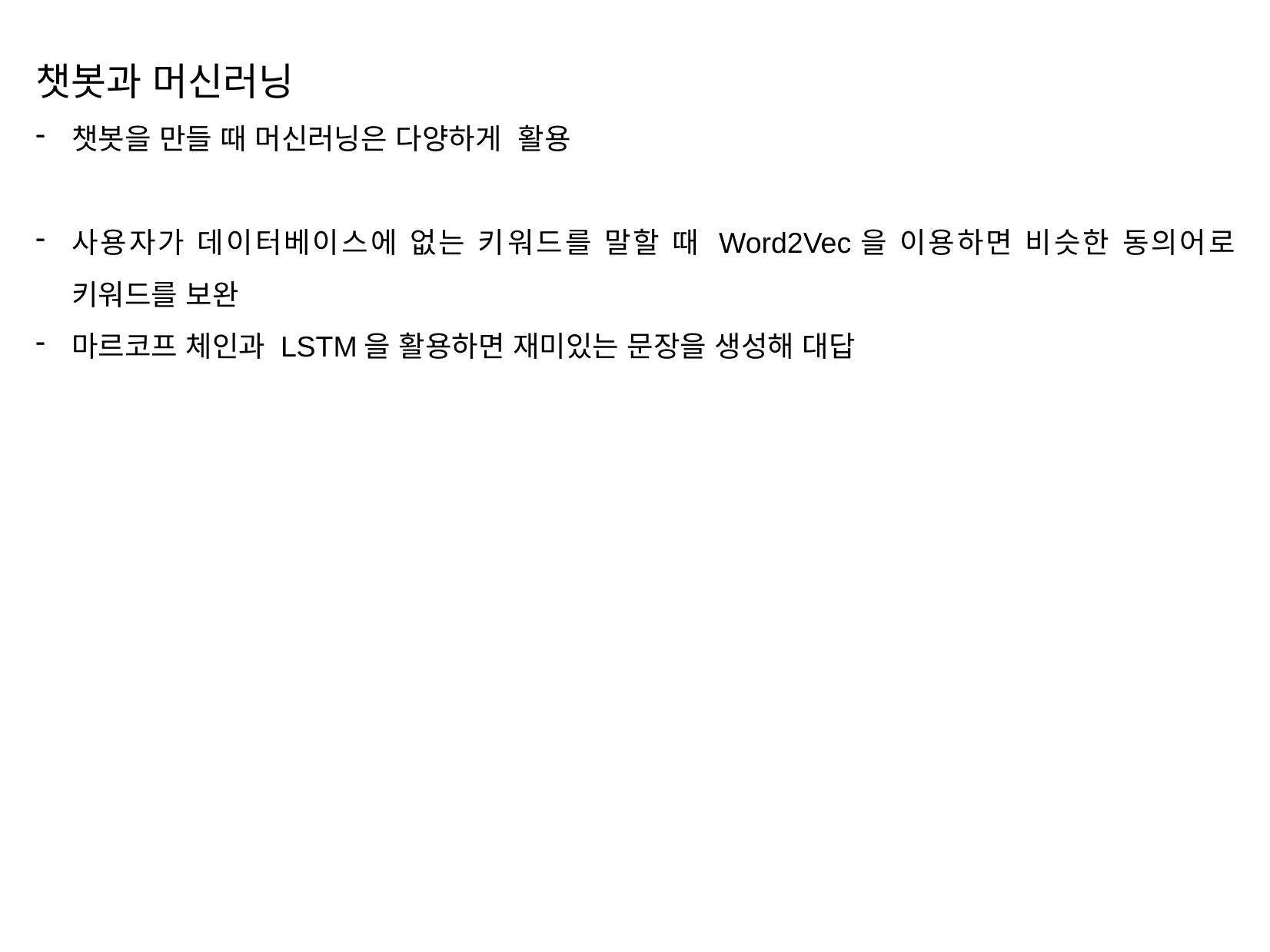

챗봇과 머신러닝
챗봇을 만들 때 머신러닝은 다양하게  활용

사용자가 데이터베이스에 없는 키워드를 말할 때 Word2Vec을 이용하면 비슷한 동의어로 키워드를 보완
마르코프 체인과 LSTM을 활용하면 재미있는 문장을 생성해 대답